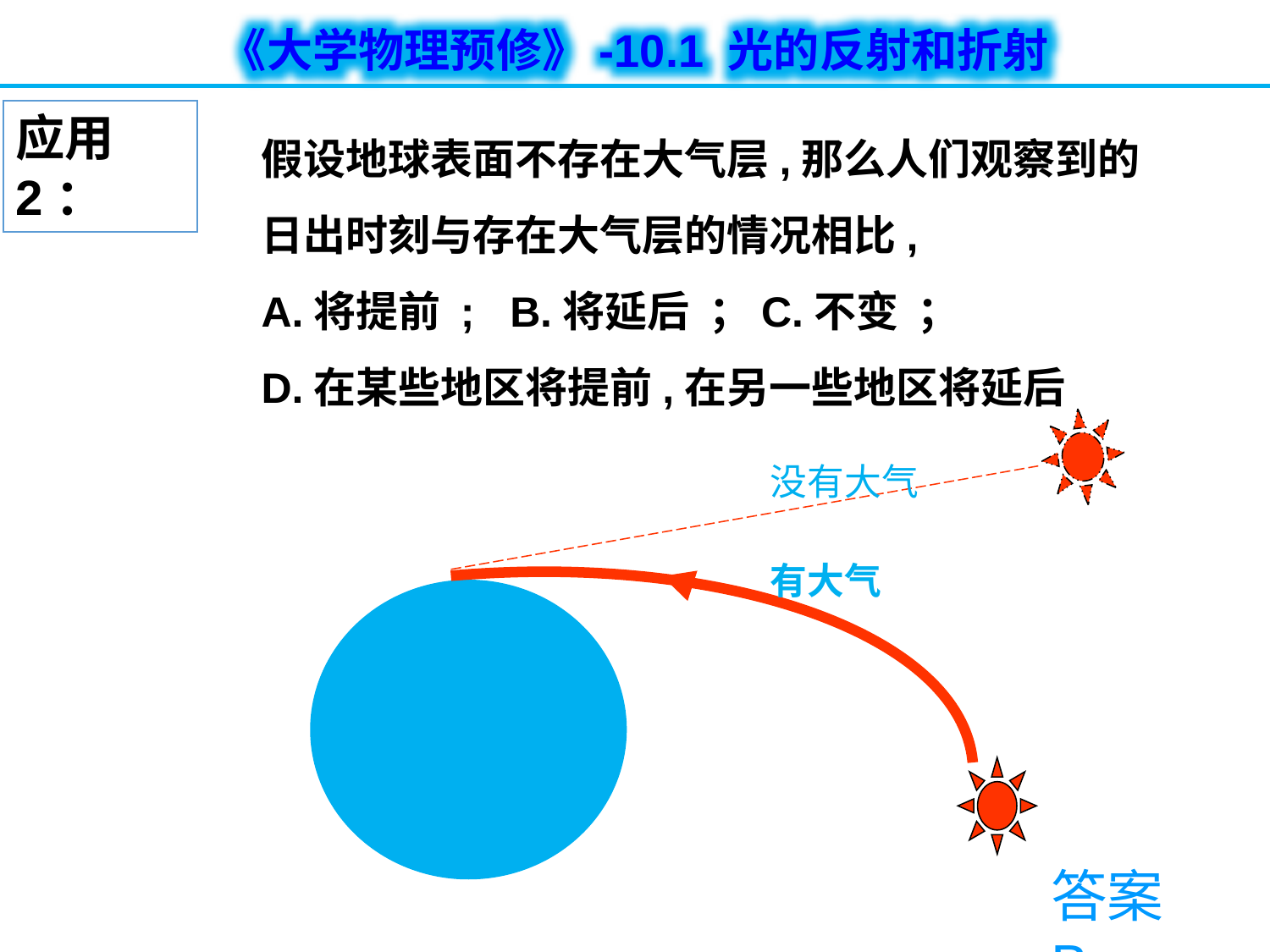

假设地球表面不存在大气层,那么人们观察到的日出时刻与存在大气层的情况相比,
A.将提前 ;   B.将延后  ；C.不变  ；
D.在某些地区将提前,在另一些地区将延后
应用2：

没有大气
有大气

答案B